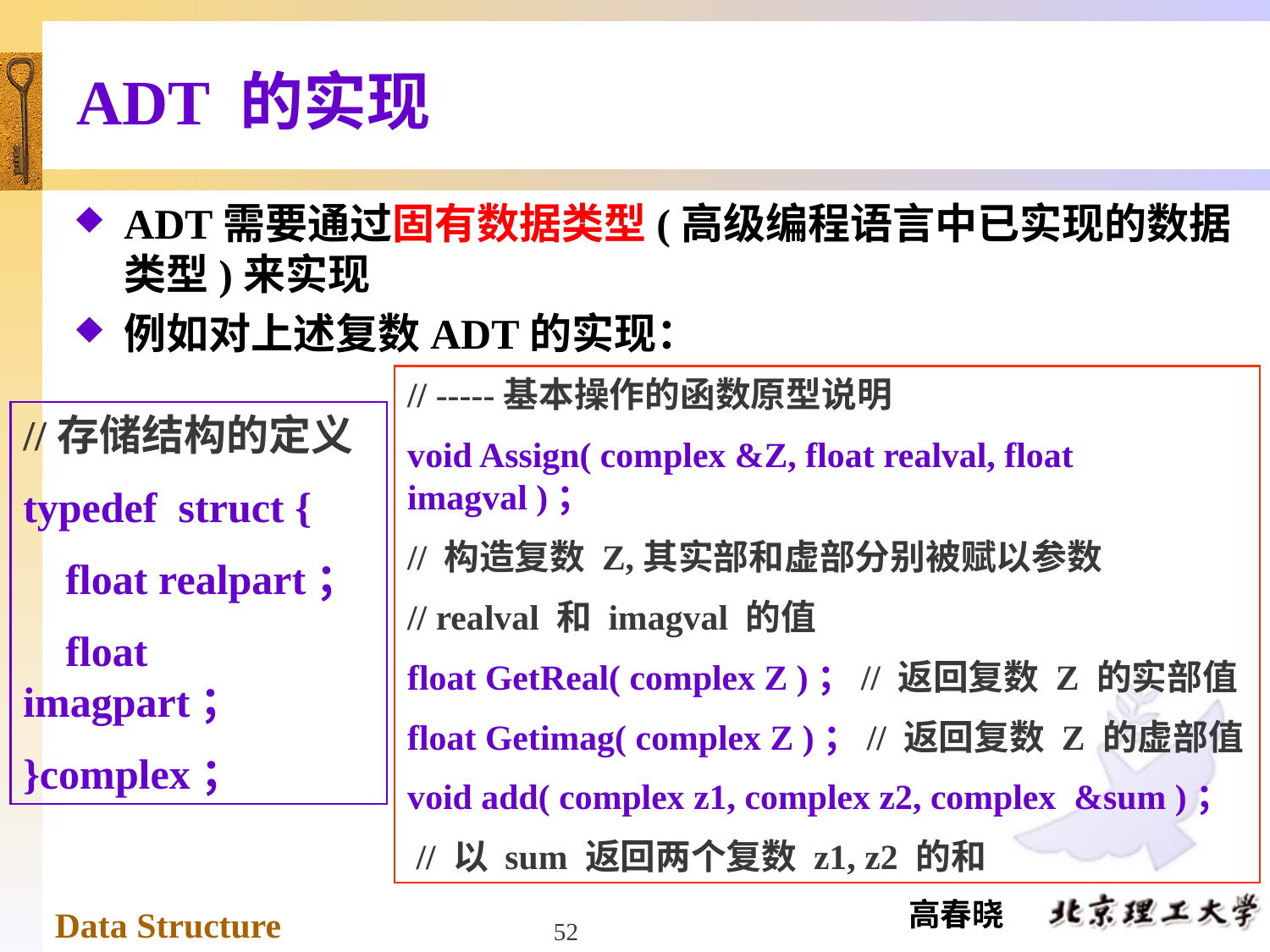

# ADT 的实现
ADT需要通过固有数据类型(高级编程语言中已实现的数据类型)来实现
例如对上述复数ADT的实现：
// -----基本操作的函数原型说明
void Assign( complex &Z, float realval, float imagval )；
// 构造复数 Z,其实部和虚部分别被赋以参数
// realval 和 imagval 的值
float GetReal( complex Z )；// 返回复数 Z 的实部值
float Getimag( complex Z )；// 返回复数 Z 的虚部值
void add( complex z1, complex z2, complex  &sum )；
 // 以 sum 返回两个复数 z1, z2 的和
//存储结构的定义
typedef  struct {
    float realpart；
    float imagpart；
}complex；
52